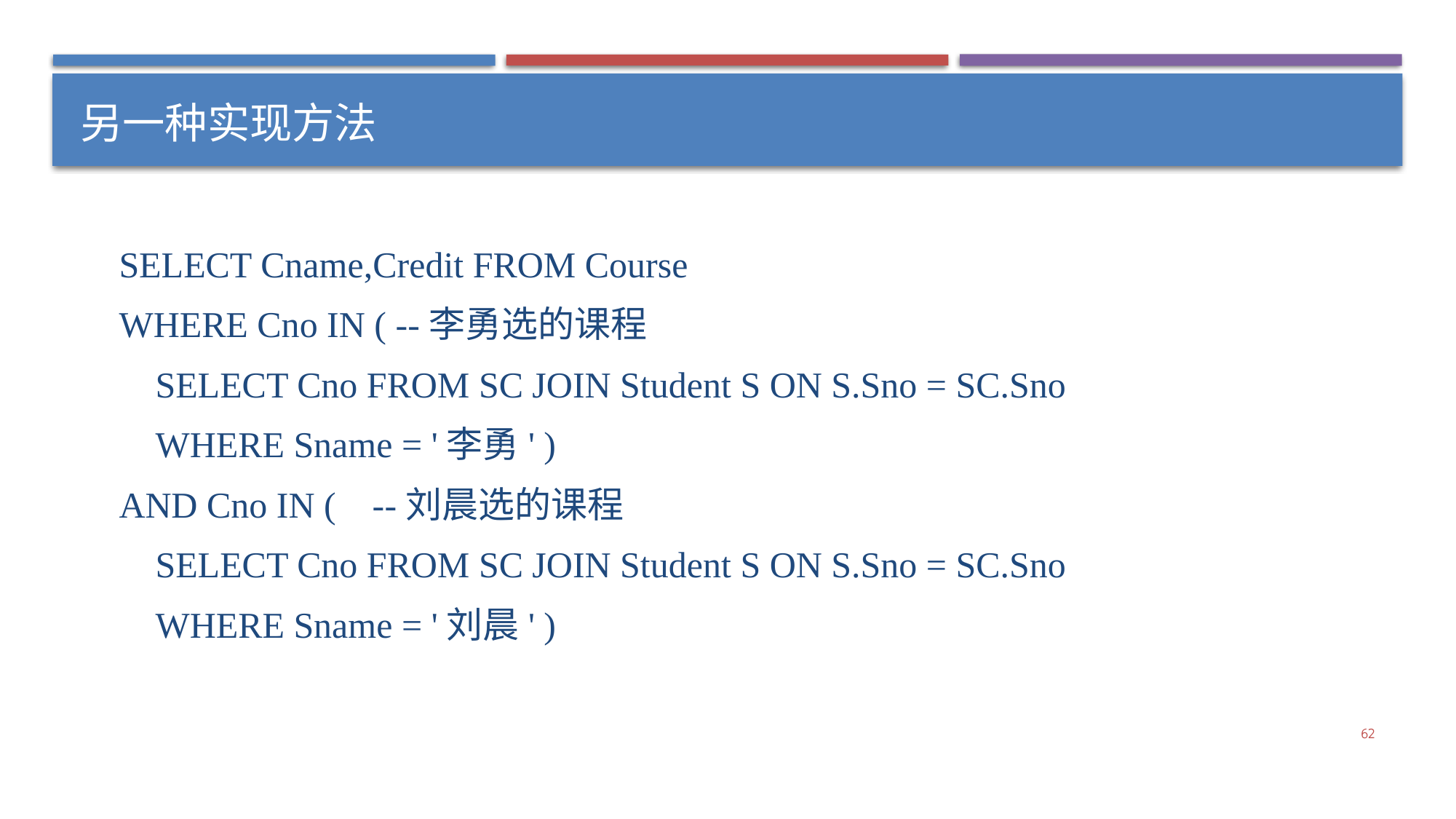

# 另一种实现方法
SELECT Cname,Credit FROM Course
WHERE Cno IN ( --李勇选的课程
    SELECT Cno FROM SC JOIN Student S ON S.Sno = SC.Sno
    WHERE Sname = '李勇' )
AND Cno IN (    --刘晨选的课程
    SELECT Cno FROM SC JOIN Student S ON S.Sno = SC.Sno
    WHERE Sname = '刘晨' )
62
62/76